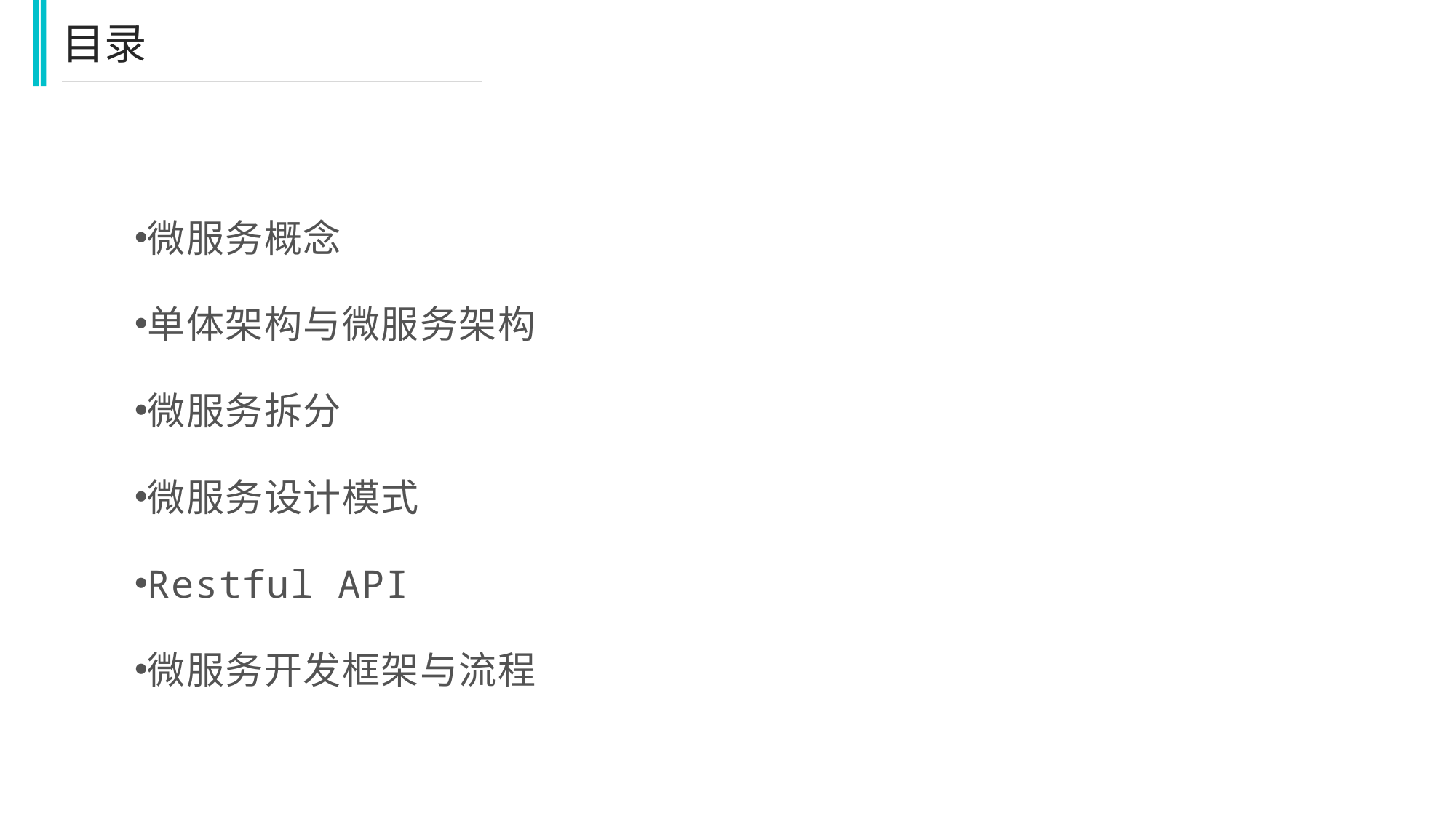

目录

微服务概念
单体架构与微服务架构
微服务拆分
微服务设计模式
Restful API
微服务开发框架与流程